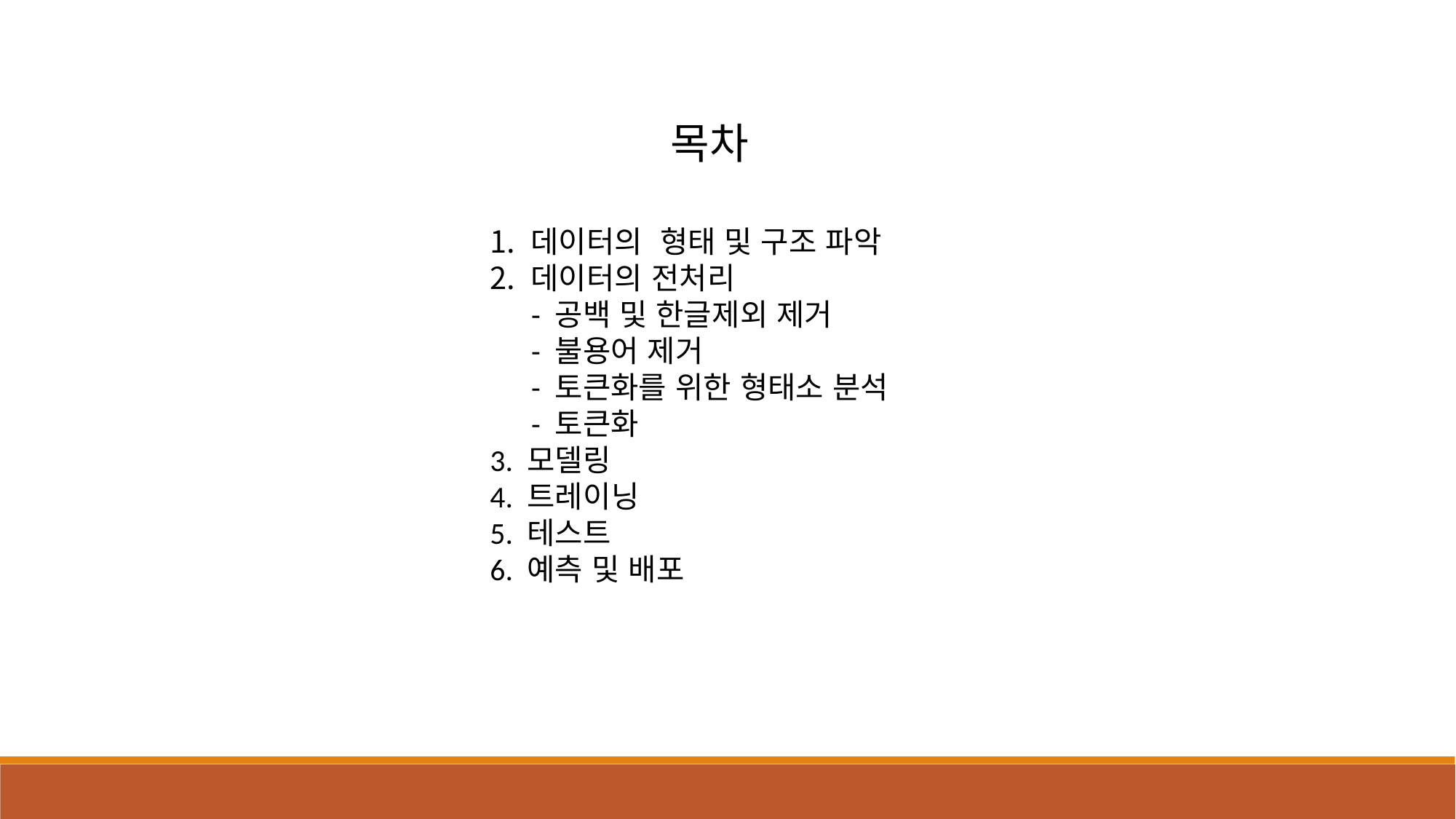

목차
데이터의  형태 및 구조 파악
데이터의 전처리
      - 공백 및 한글제외 제거
      - 불용어 제거
      - 토큰화를 위한 형태소 분석
      - 토큰화
3. 모델링
4. 트레이닝
5. 테스트
6. 예측 및 배포